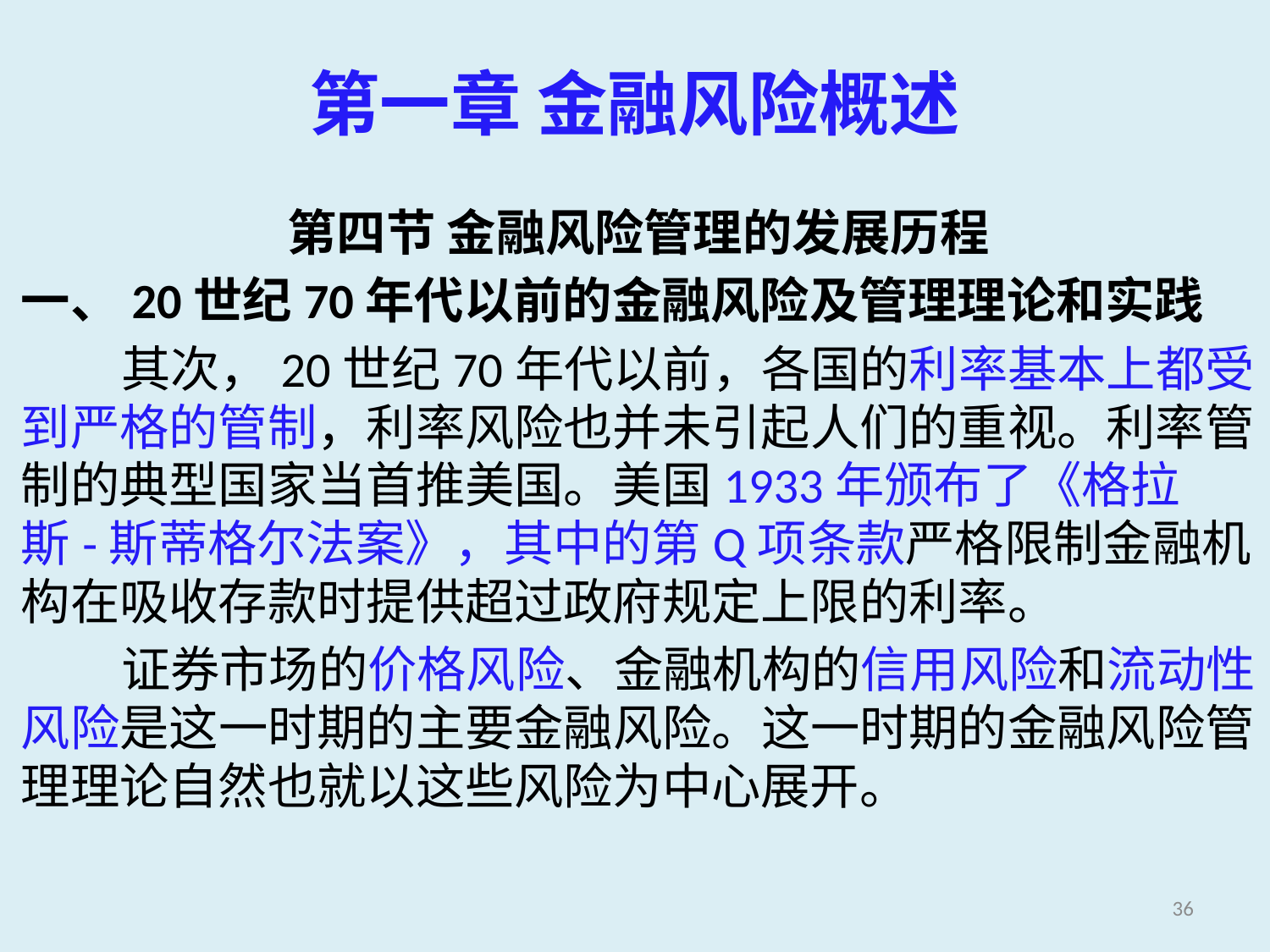

# 第一章 金融风险概述
第四节 金融风险管理的发展历程
一、20世纪70年代以前的金融风险及管理理论和实践
        其次，20世纪70年代以前，各国的利率基本上都受到严格的管制，利率风险也并未引起人们的重视。利率管制的典型国家当首推美国。美国1933年颁布了《格拉斯-斯蒂格尔法案》，其中的第Q项条款严格限制金融机构在吸收存款时提供超过政府规定上限的利率。
        证券市场的价格风险、金融机构的信用风险和流动性风险是这一时期的主要金融风险。这一时期的金融风险管理理论自然也就以这些风险为中心展开。
36